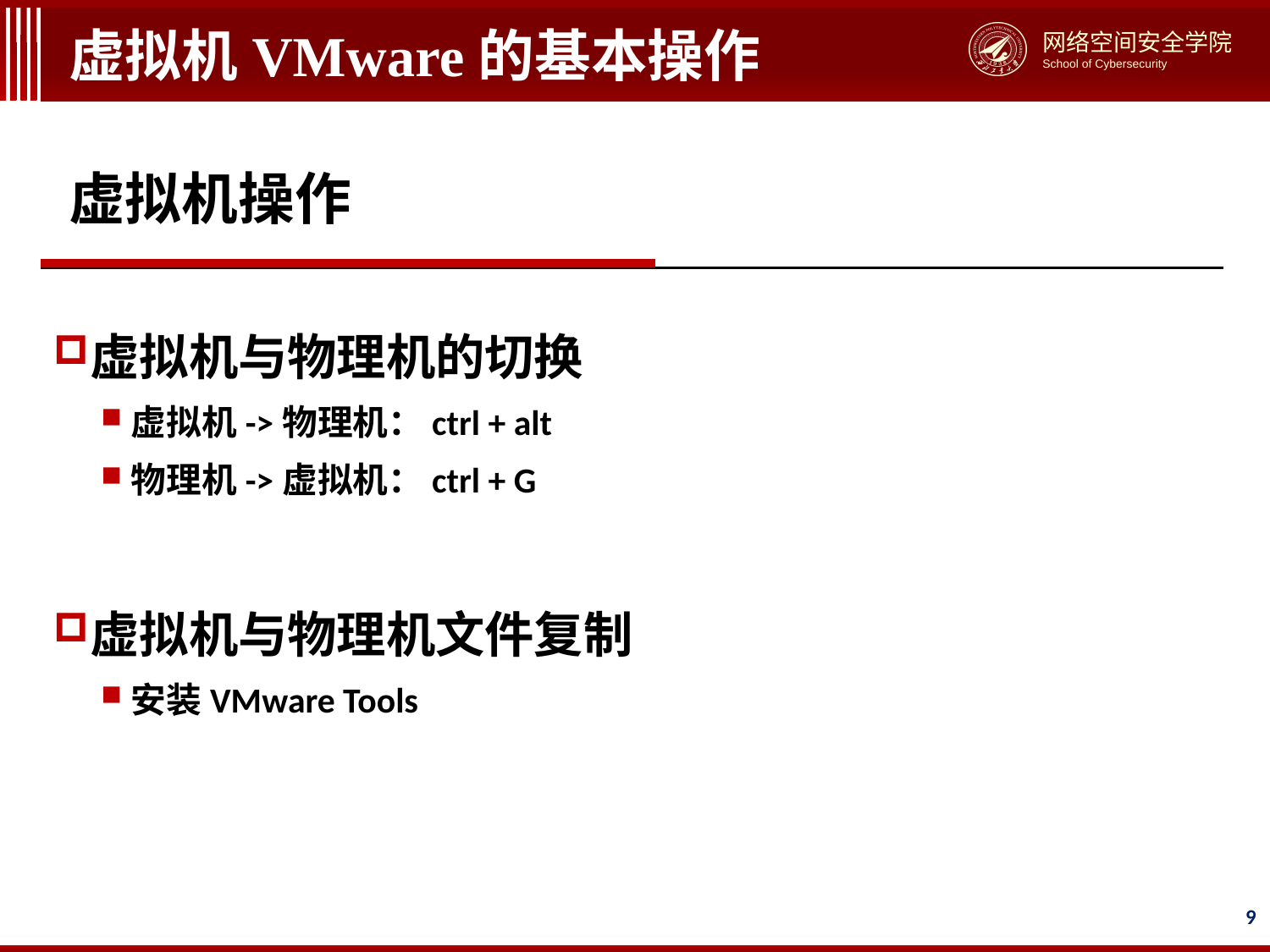

# 虚拟机VMware的基本操作
虚拟机操作
虚拟机与物理机的切换
虚拟机->物理机：ctrl + alt
物理机->虚拟机：ctrl + G

虚拟机与物理机文件复制
安装VMware Tools